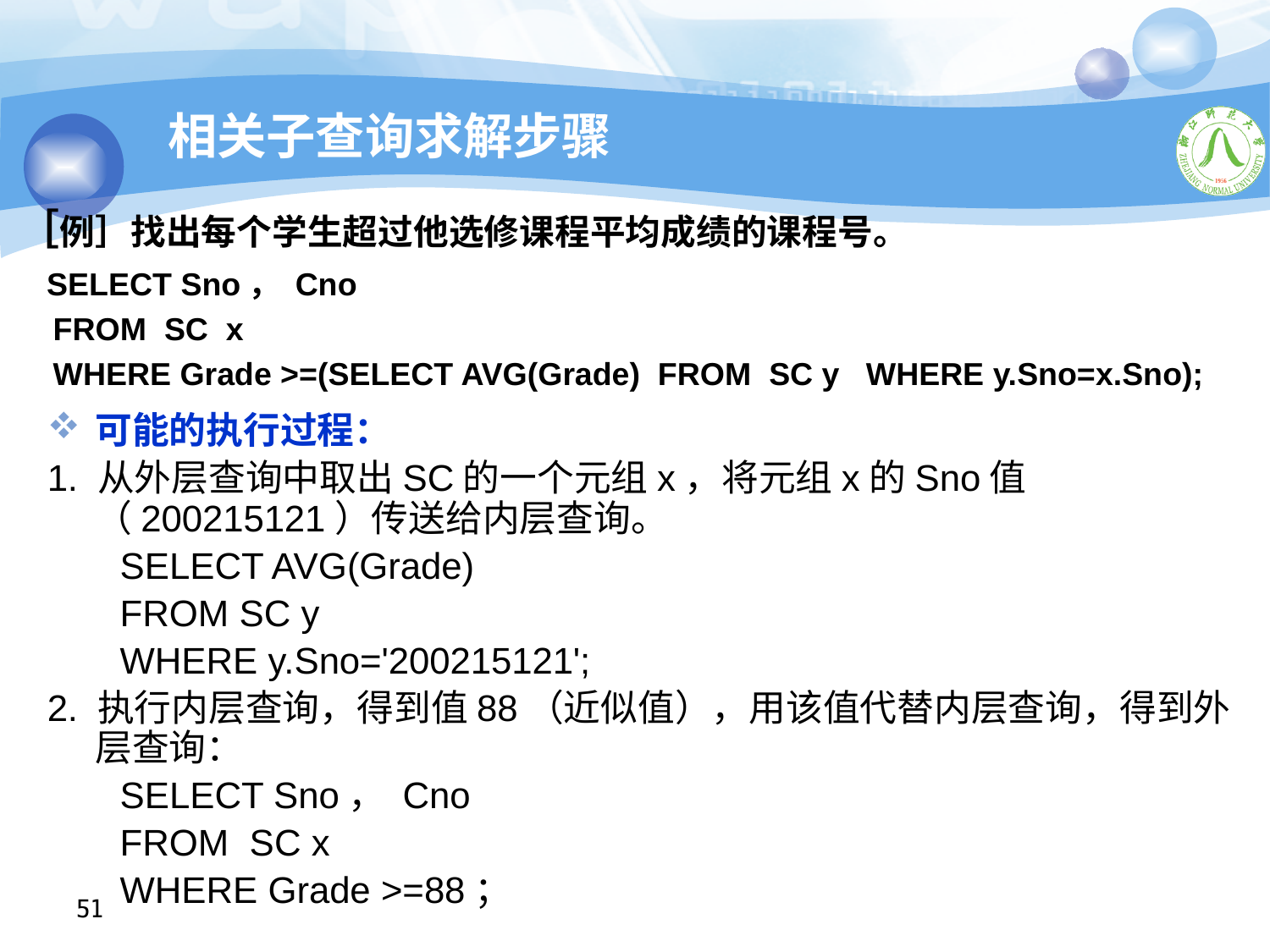

# 相关子查询求解步骤
［例］找出每个学生超过他选修课程平均成绩的课程号。
   SELECT Sno， Cno
    FROM  SC  x
    WHERE Grade >=(SELECT AVG(Grade)  FROM  SC y   WHERE y.Sno=x.Sno);
可能的执行过程：
1. 从外层查询中取出SC的一个元组x，将元组x的Sno值（200215121）传送给内层查询。
       SELECT AVG(Grade)
       FROM SC y
       WHERE y.Sno='200215121';
2. 执行内层查询，得到值88（近似值），用该值代替内层查询，得到外层查询：
       SELECT Sno， Cno
       FROM  SC x
       WHERE Grade >=88；
51